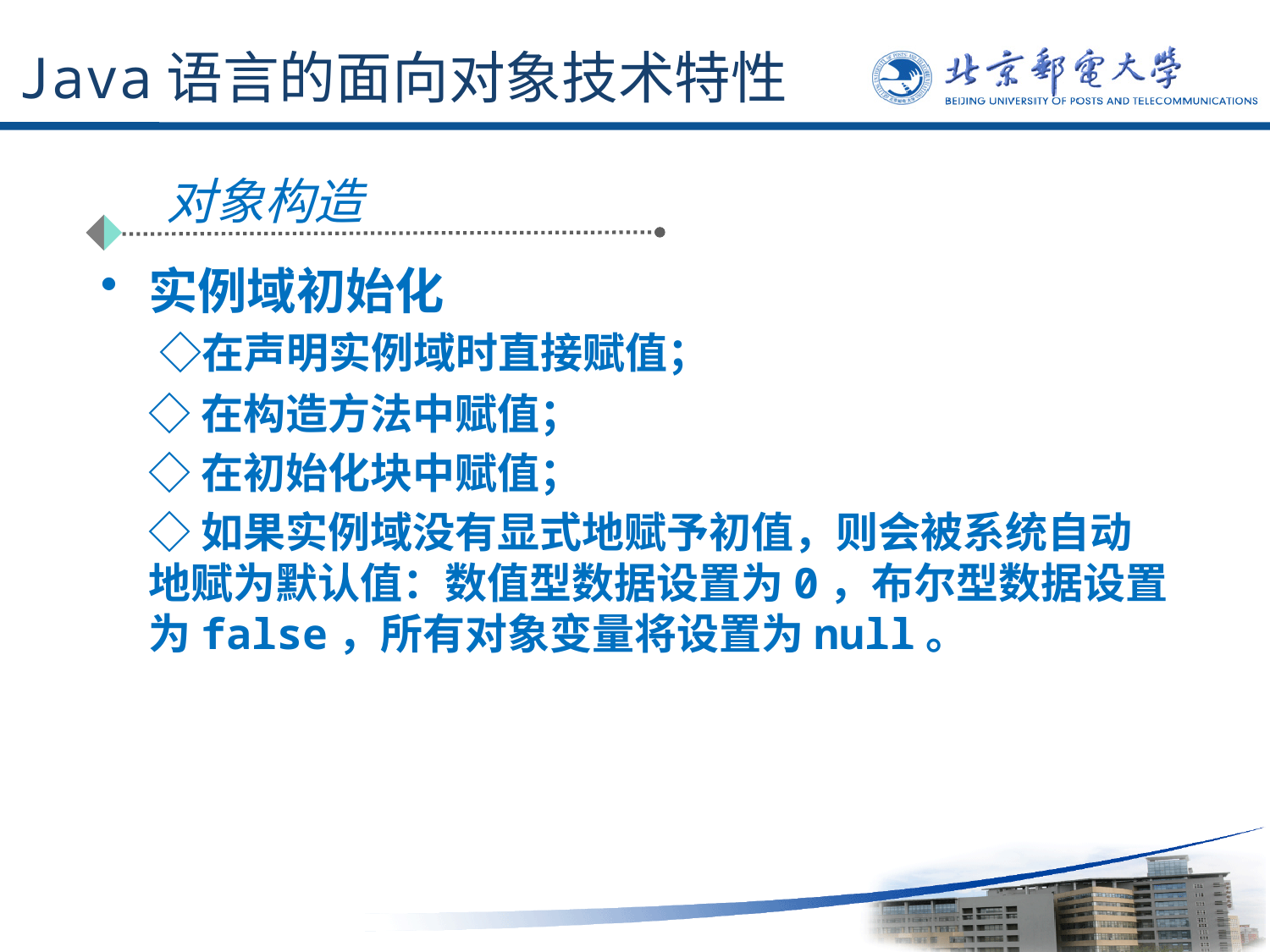

# Java语言的面向对象技术特性

对象构造

实例域初始化
 ◇在声明实例域时直接赋值；
     ◇在构造方法中赋值；
     ◇在初始化块中赋值；
     ◇如果实例域没有显式地赋予初值，则会被系统自动地赋为默认值：数值型数据设置为0，布尔型数据设置为false，所有对象变量将设置为null。